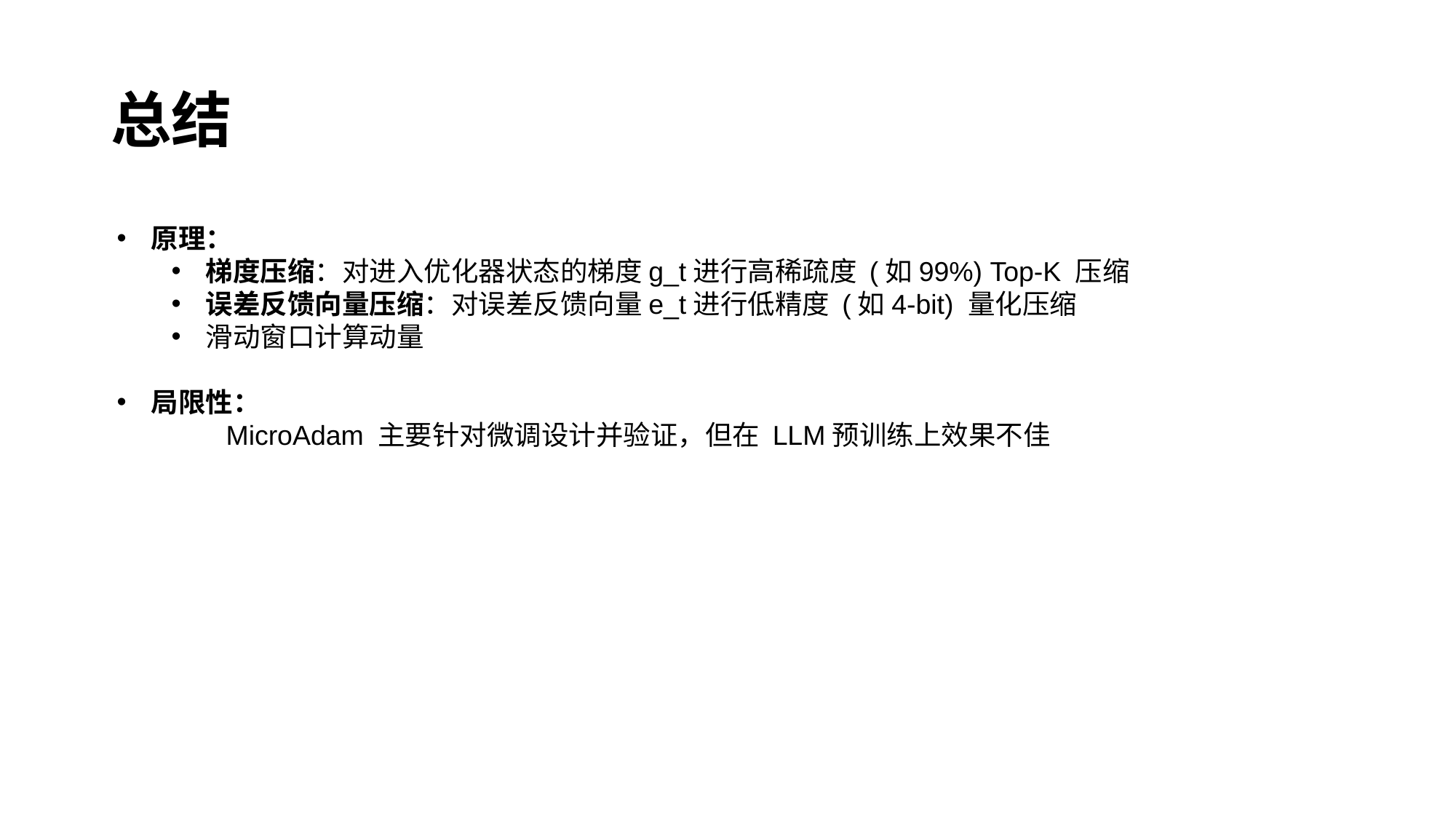

# 总结
原理：
梯度压缩：对进入优化器状态的梯度g_t进行高稀疏度 (如99%) Top-K 压缩
误差反馈向量压缩：对误差反馈向量e_t进行低精度 (如4-bit) 量化压缩
滑动窗口计算动量

局限性：
	MicroAdam 主要针对微调设计并验证，但在 LLM预训练上效果不佳